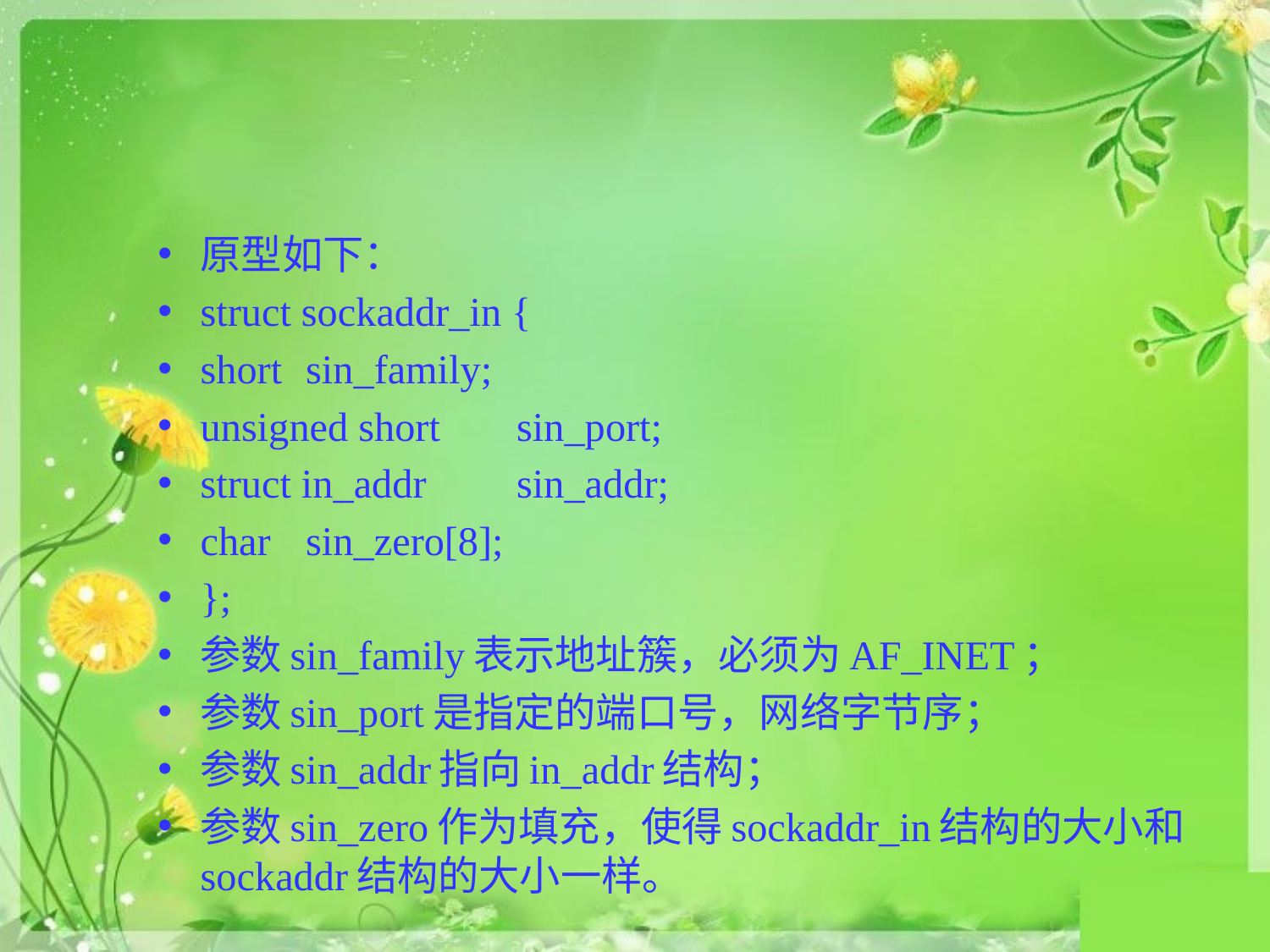

#
原型如下：
struct sockaddr_in {
short			sin_family;
unsigned short		sin_port;
struct in_addr		sin_addr;
char 			sin_zero[8];
};
参数sin_family表示地址簇，必须为AF_INET；
参数sin_port是指定的端口号，网络字节序；
参数sin_addr指向in_addr结构；
参数sin_zero作为填充，使得sockaddr_in结构的大小和sockaddr结构的大小一样。